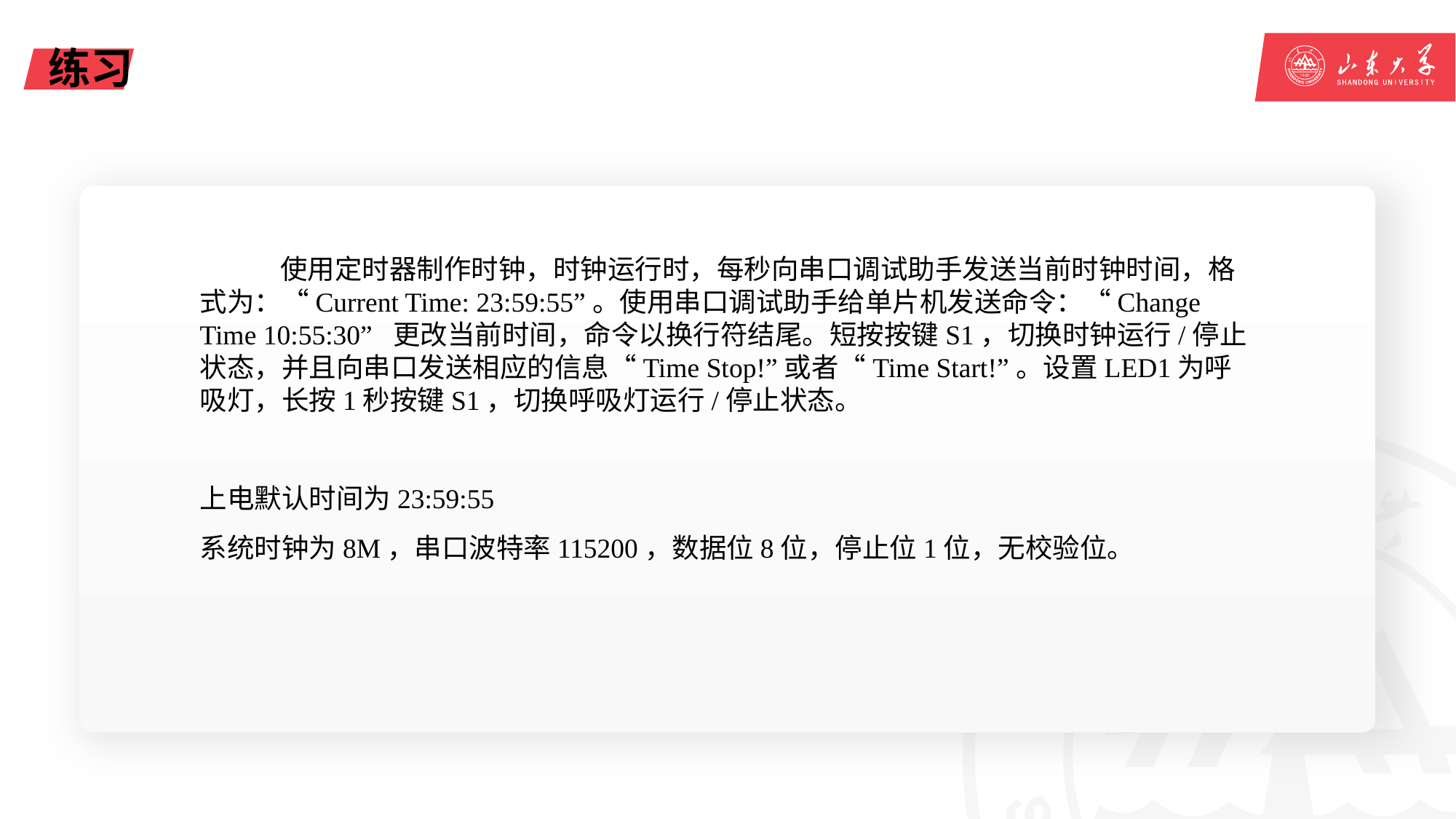

# 练习

            使用定时器制作时钟，时钟运行时，每秒向串口调试助手发送当前时钟时间，格式为：“Current Time: 23:59:55”。使用串口调试助手给单片机发送命令：“Change Time 10:55:30”  更改当前时间，命令以换行符结尾。短按按键S1，切换时钟运行/停止状态，并且向串口发送相应的信息“Time Stop!”或者“Time Start!”。设置LED1为呼吸灯，长按1秒按键S1，切换呼吸灯运行/停止状态。

上电默认时间为23:59:55
系统时钟为8M，串口波特率115200，数据位8位，停止位1位，无校验位。